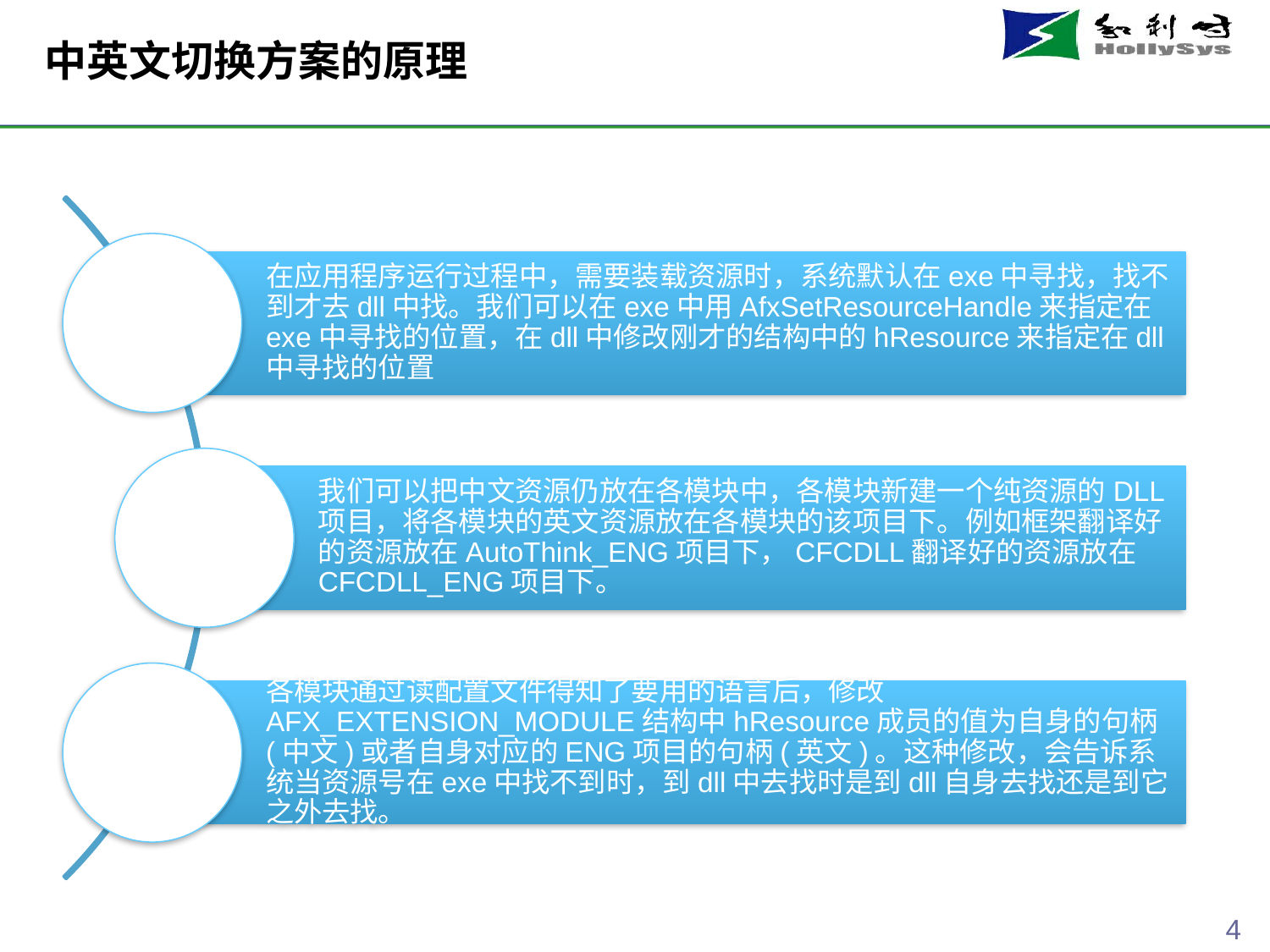

# 中英文切换方案的原理
在应用程序运行过程中，需要装载资源时，系统默认在exe中寻找，找不到才去dll中找。我们可以在exe中用AfxSetResourceHandle来指定在exe中寻找的位置，在dll中修改刚才的结构中的hResource来指定在dll中寻找的位置
我们可以把中文资源仍放在各模块中，各模块新建一个纯资源的DLL项目，将各模块的英文资源放在各模块的该项目下。例如框架翻译好的资源放在AutoThink_ENG项目下，CFCDLL翻译好的资源放在CFCDLL_ENG项目下。
各模块通过读配置文件得知了要用的语言后，修改AFX_EXTENSION_MODULE结构中hResource成员的值为自身的句柄(中文)或者自身对应的ENG项目的句柄(英文)。这种修改，会告诉系统当资源号在exe中找不到时，到dll中去找时是到dll自身去找还是到它之外去找。